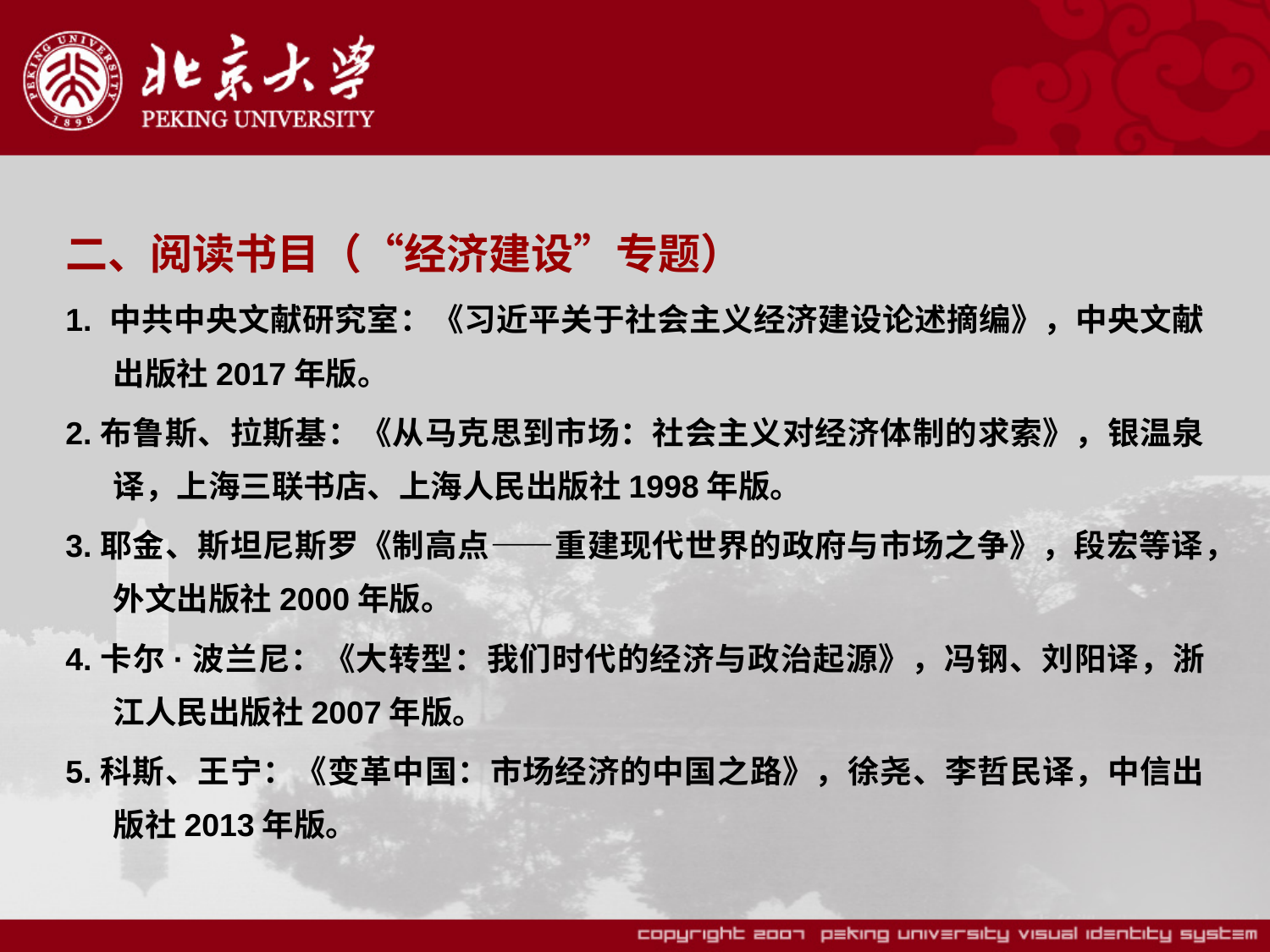

二、阅读书目（“经济建设”专题）
1. 中共中央文献研究室：《习近平关于社会主义经济建设论述摘编》，中央文献出版社2017年版。
2.布鲁斯、拉斯基：《从马克思到市场：社会主义对经济体制的求索》，银温泉译，上海三联书店、上海人民出版社1998年版。
3.耶金、斯坦尼斯罗《制高点——重建现代世界的政府与市场之争》，段宏等译，外文出版社2000年版。
4.卡尔·波兰尼：《大转型：我们时代的经济与政治起源》，冯钢、刘阳译，浙江人民出版社2007年版。
5.科斯、王宁：《变革中国：市场经济的中国之路》，徐尧、李哲民译，中信出版社2013年版。